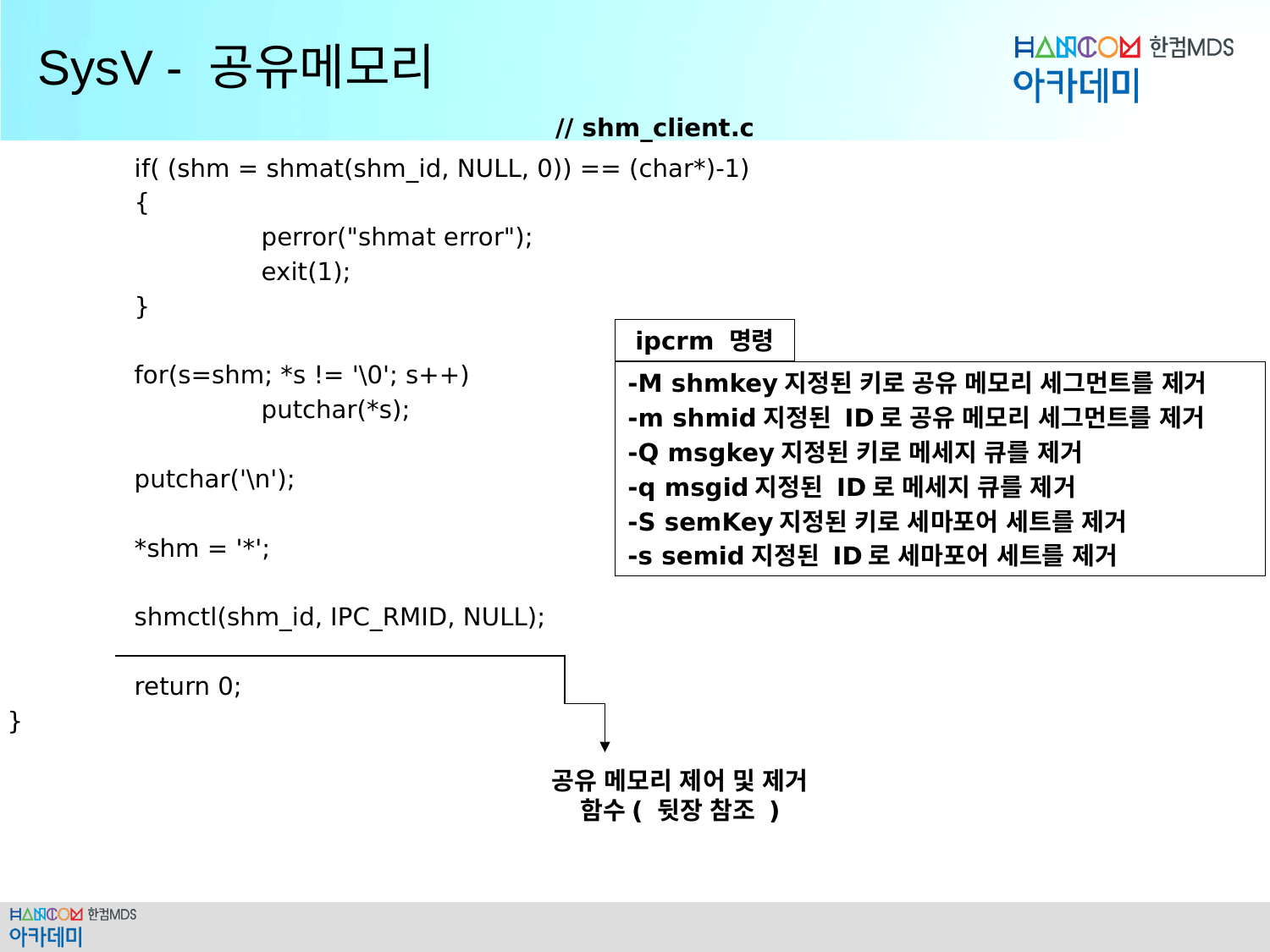

# SysV - 공유메모리
// shm_client.c
	if( (shm = shmat(shm_id, NULL, 0)) == (char*)-1)
	{
		perror("shmat error");
		exit(1);
	}

	for(s=shm; *s != '\0'; s++)
		putchar(*s);

	putchar('\n');

	*shm = '*';

	shmctl(shm_id, IPC_RMID, NULL);

	return 0;
}
ipcrm 명령
-M shmkey지정된 키로 공유 메모리 세그먼트를 제거
-m shmid지정된 ID로 공유 메모리 세그먼트를 제거
-Q msgkey지정된 키로 메세지 큐를 제거
-q msgid지정된 ID로 메세지 큐를 제거
-S semKey지정된 키로 세마포어 세트를 제거
-s semid지정된 ID로 세마포어 세트를 제거
공유 메모리 제어 및 제거 함수( 뒷장 참조 )